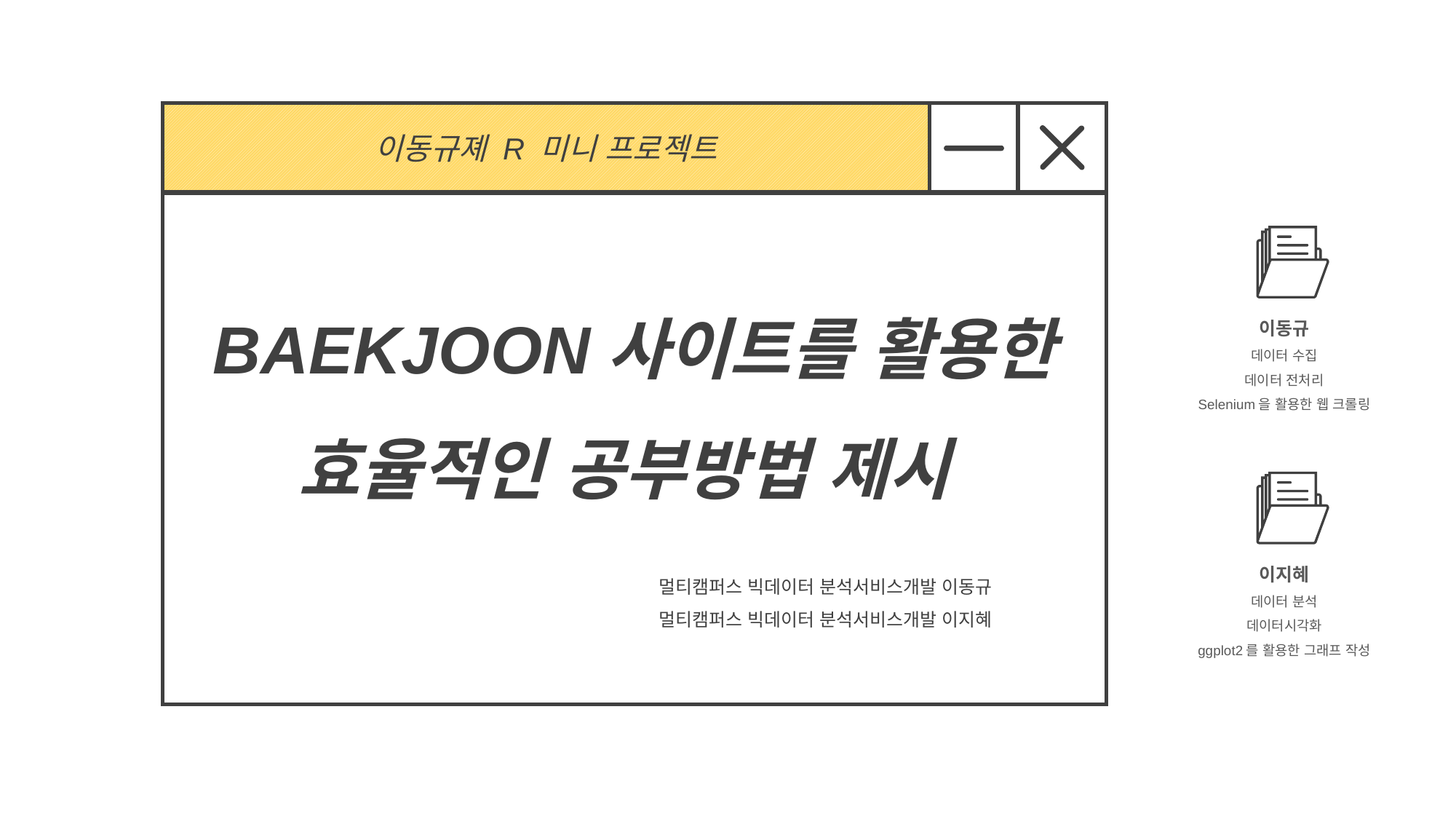

이동규졔 R 미니 프로젝트

BAEKJOON사이트를 활용한 효율적인 공부방법 제시

멀티캠퍼스 빅데이터 분석서비스개발 이동규
멀티캠퍼스 빅데이터 분석서비스개발 이지혜

이동규
데이터 수집
데이터 전처리
Selenium을 활용한 웹 크롤링

이지혜
데이터 분석
데이터시각화
ggplot2를 활용한 그래프 작성